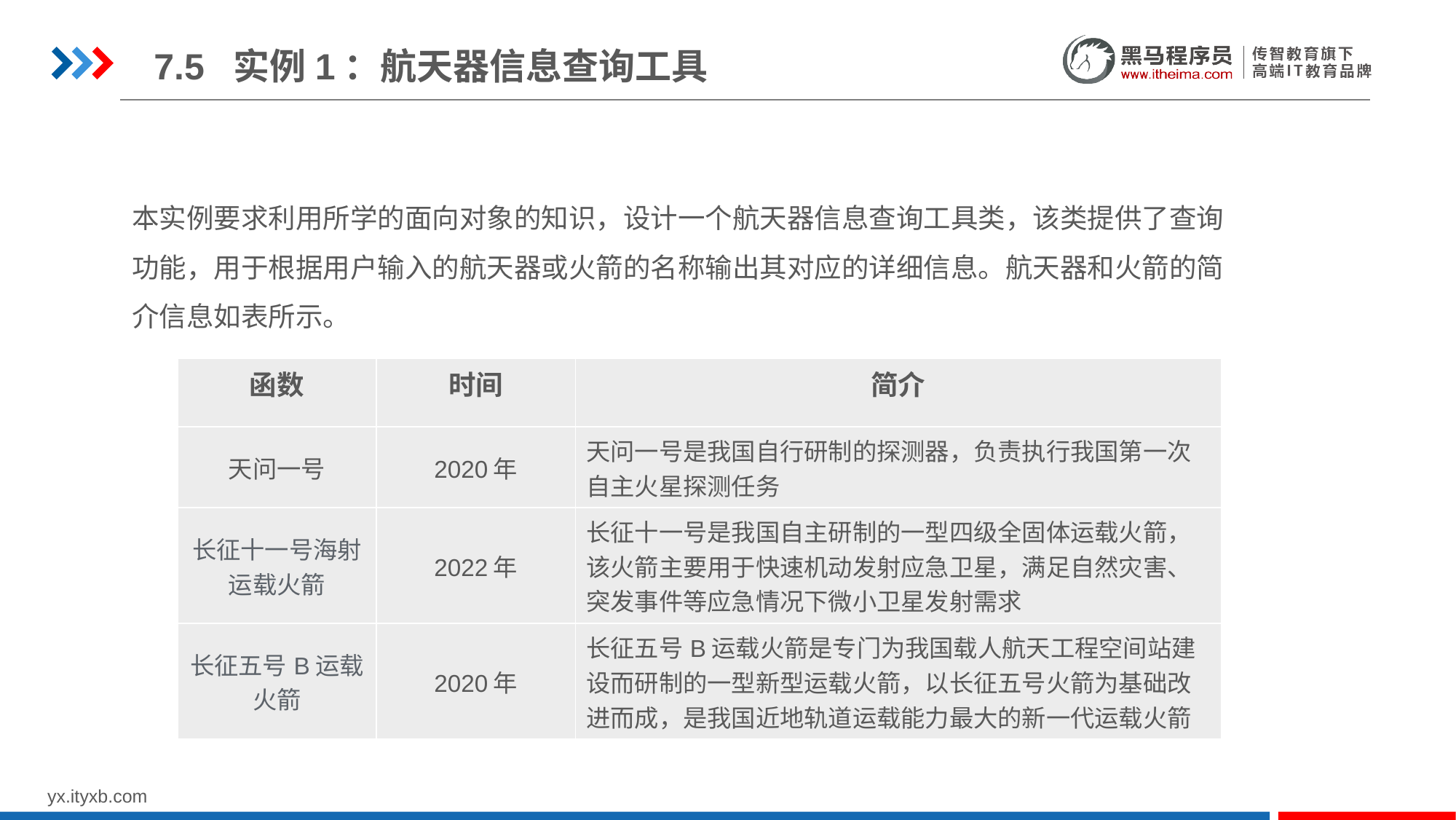

7.5  实例1：航天器信息查询工具
本实例要求利用所学的面向对象的知识，设计一个航天器信息查询工具类，该类提供了查询功能，用于根据用户输入的航天器或火箭的名称输出其对应的详细信息。航天器和火箭的简介信息如表所示。
| 函数 | 时间 | 简介 |
| --- | --- | --- |
| 天问一号 | 2020年 | 天问一号是我国自行研制的探测器，负责执行我国第一次自主火星探测任务 |
| 长征十一号海射运载火箭 | 2022年 | 长征十一号是我国自主研制的一型四级全固体运载火箭，该火箭主要用于快速机动发射应急卫星，满足自然灾害、突发事件等应急情况下微小卫星发射需求 |
| 长征五号B运载火箭 | 2020年 | 长征五号B运载火箭是专门为我国载人航天工程空间站建设而研制的一型新型运载火箭，以长征五号火箭为基础改进而成，是我国近地轨道运载能力最大的新一代运载火箭 |